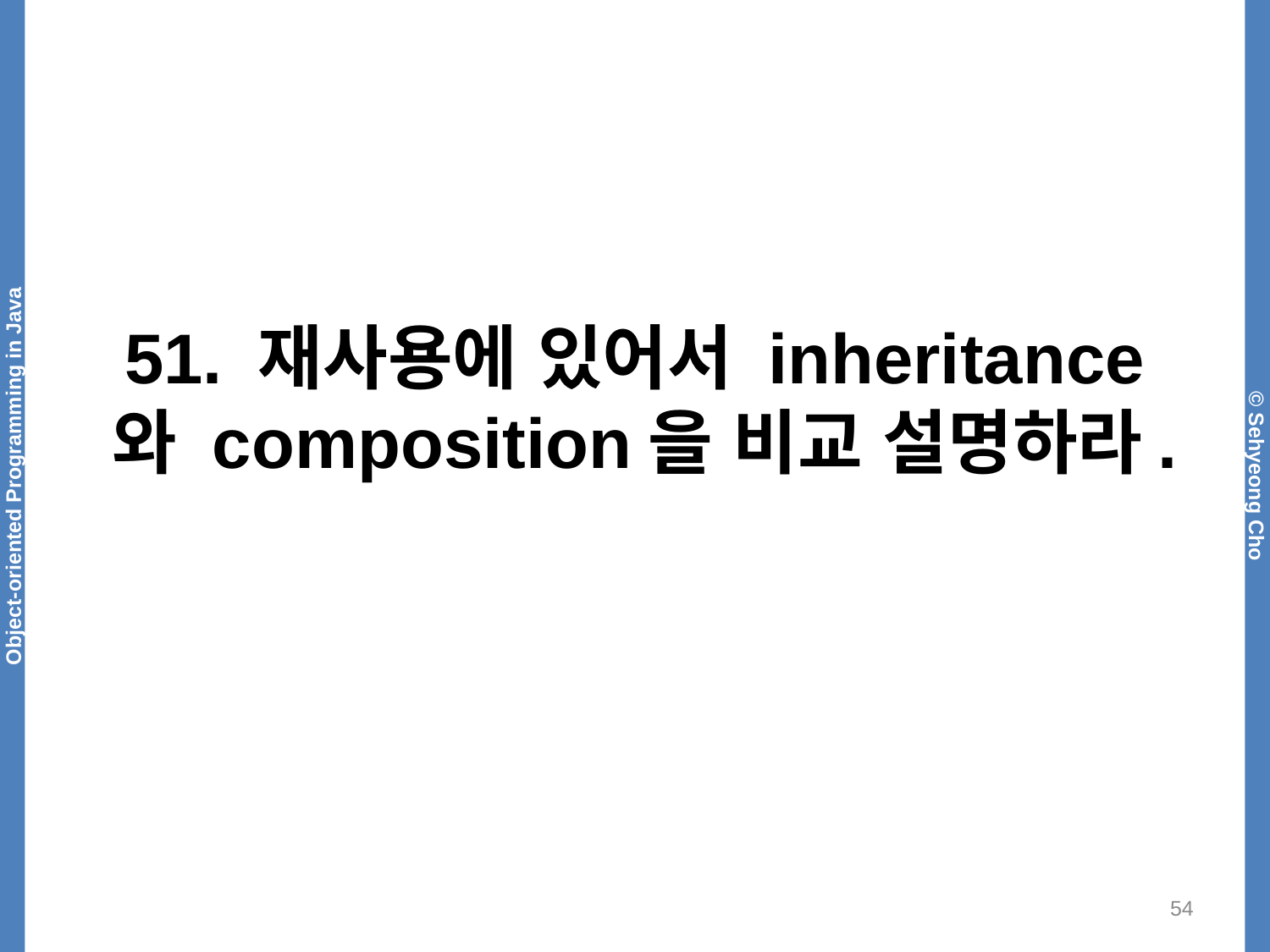

# 51. 재사용에 있어서 inheritance 와 composition을 비교 설명하라.

54